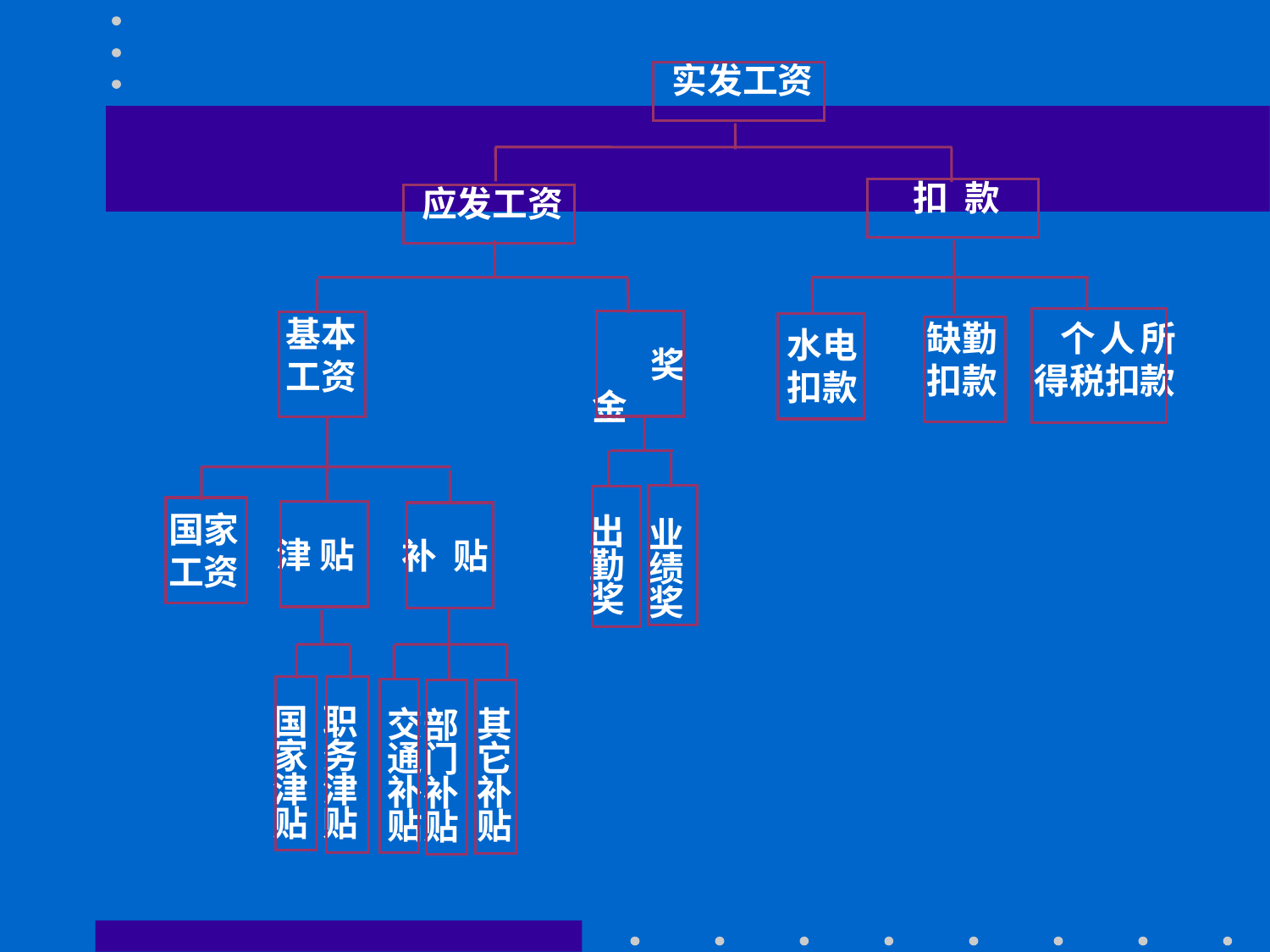

实发工资

扣  款

应发工资

  奖金

基本工资

缺勤扣款
 个人所得税扣款

水电扣款

出勤奖

业绩奖

津 贴

补  贴

国家工资

国家津贴

职务津
贴

交通补贴

其它补贴

部门补贴